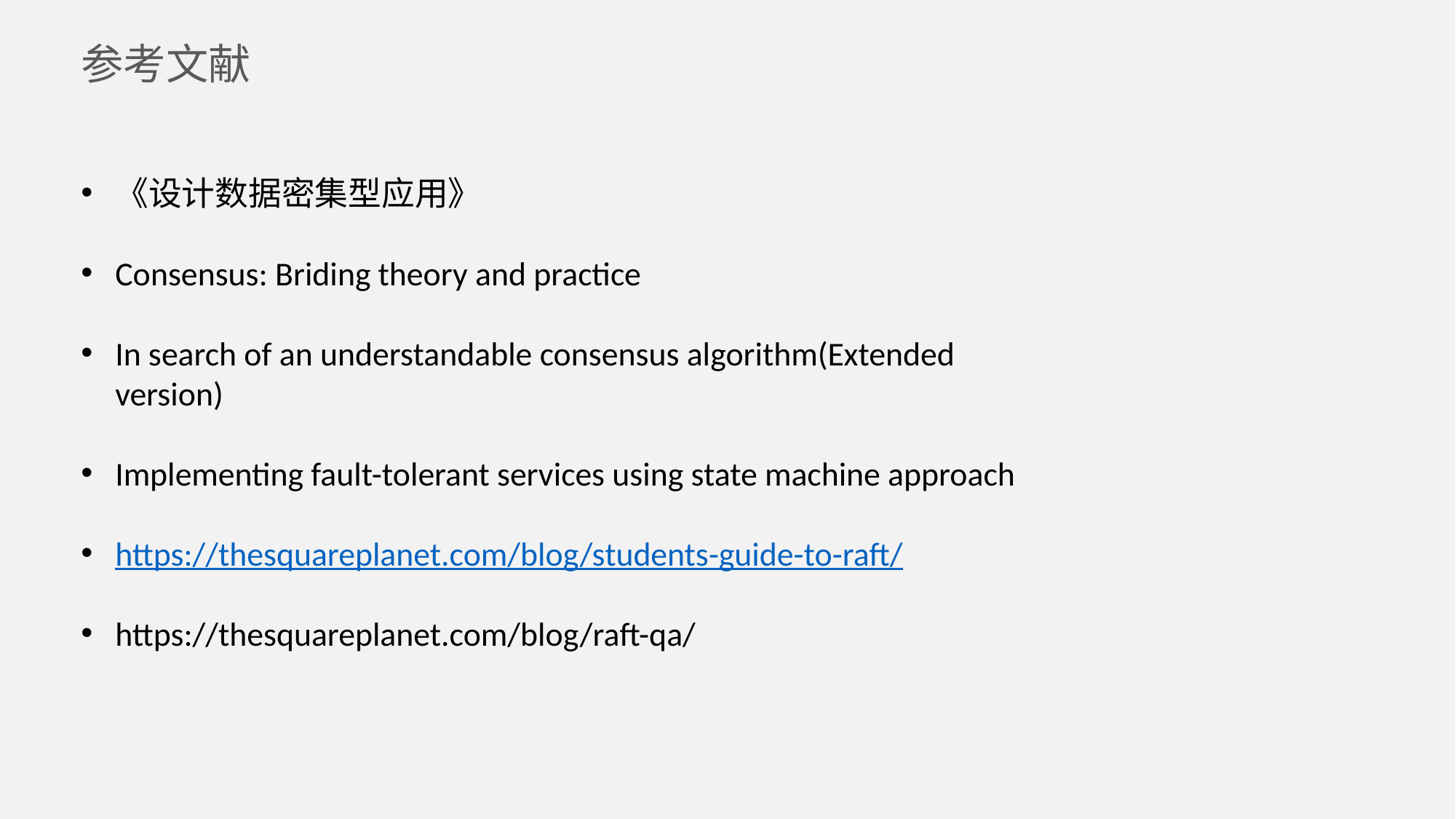

# 参考文献
《设计数据密集型应用》

Consensus: Briding theory and practice

In search of an understandable consensus algorithm(Extended version)

Implementing fault-tolerant services using state machine approach

https://thesquareplanet.com/blog/students-guide-to-raft/

https://thesquareplanet.com/blog/raft-qa/